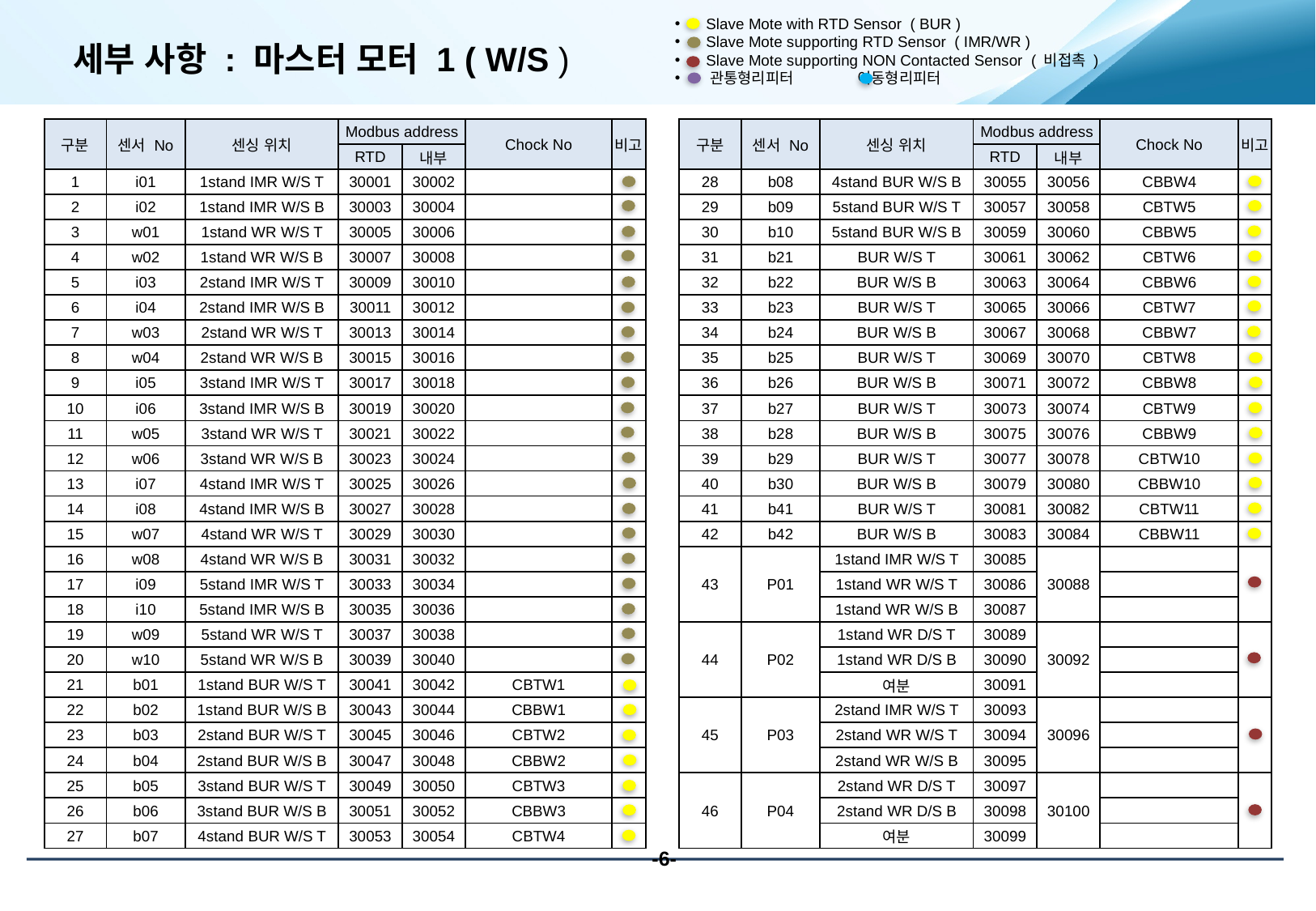

Slave Mote with RTD Sensor  ( BUR )
  Slave Mote supporting RTD Sensor  ( IMR/WR )
  Slave Mote supporting NON Contacted Sensor  ( 비접촉 )
  관통형리피터               이동형리피터

# 세부 사항 : 마스터 모터 1 ( W/S )

| 구분 | 센서 No | 센싱 위치 | Modbus address |  | Chock No | 비고 |
| --- | --- | --- | --- | --- | --- | --- |
|  |  |  | RTD | 내부 |  |  |
| 1 | i01 | 1stand IMR W/S T | 30001 | 30002 |  |  |
| 2 | i02 | 1stand IMR W/S B | 30003 | 30004 |  |  |
| 3 | w01 | 1stand WR W/S T | 30005 | 30006 |  |  |
| 4 | w02 | 1stand WR W/S B | 30007 | 30008 |  |  |
| 5 | i03 | 2stand IMR W/S T | 30009 | 30010 |  |  |
| 6 | i04 | 2stand IMR W/S B | 30011 | 30012 |  |  |
| 7 | w03 | 2stand WR W/S T | 30013 | 30014 |  |  |
| 8 | w04 | 2stand WR W/S B | 30015 | 30016 |  |  |
| 9 | i05 | 3stand IMR W/S T | 30017 | 30018 |  |  |
| 10 | i06 | 3stand IMR W/S B | 30019 | 30020 |  |  |
| 11 | w05 | 3stand WR W/S T | 30021 | 30022 |  |  |
| 12 | w06 | 3stand WR W/S B | 30023 | 30024 |  |  |
| 13 | i07 | 4stand IMR W/S T | 30025 | 30026 |  |  |
| 14 | i08 | 4stand IMR W/S B | 30027 | 30028 |  |  |
| 15 | w07 | 4stand WR W/S T | 30029 | 30030 |  |  |
| 16 | w08 | 4stand WR W/S B | 30031 | 30032 |  |  |
| 17 | i09 | 5stand IMR W/S T | 30033 | 30034 |  |  |
| 18 | i10 | 5stand IMR W/S B | 30035 | 30036 |  |  |
| 19 | w09 | 5stand WR W/S T | 30037 | 30038 |  |  |
| 20 | w10 | 5stand WR W/S B | 30039 | 30040 |  |  |
| 21 | b01 | 1stand BUR W/S T | 30041 | 30042 | CBTW1 |  |
| 22 | b02 | 1stand BUR W/S B | 30043 | 30044 | CBBW1 |  |
| 23 | b03 | 2stand BUR W/S T | 30045 | 30046 | CBTW2 |  |
| 24 | b04 | 2stand BUR W/S B | 30047 | 30048 | CBBW2 |  |
| 25 | b05 | 3stand BUR W/S T | 30049 | 30050 | CBTW3 |  |
| 26 | b06 | 3stand BUR W/S B | 30051 | 30052 | CBBW3 |  |
| 27 | b07 | 4stand BUR W/S T | 30053 | 30054 | CBTW4 |  |
| 구분 | 센서 No | 센싱 위치 | Modbus address |  | Chock No | 비고 |
| --- | --- | --- | --- | --- | --- | --- |
|  |  |  | RTD | 내부 |  |  |
| 28 | b08 | 4stand BUR W/S B | 30055 | 30056 | CBBW4 |  |
| 29 | b09 | 5stand BUR W/S T | 30057 | 30058 | CBTW5 |  |
| 30 | b10 | 5stand BUR W/S B | 30059 | 30060 | CBBW5 |  |
| 31 | b21 | BUR W/S T | 30061 | 30062 | CBTW6 |  |
| 32 | b22 | BUR W/S B | 30063 | 30064 | CBBW6 |  |
| 33 | b23 | BUR W/S T | 30065 | 30066 | CBTW7 |  |
| 34 | b24 | BUR W/S B | 30067 | 30068 | CBBW7 |  |
| 35 | b25 | BUR W/S T | 30069 | 30070 | CBTW8 |  |
| 36 | b26 | BUR W/S B | 30071 | 30072 | CBBW8 |  |
| 37 | b27 | BUR W/S T | 30073 | 30074 | CBTW9 |  |
| 38 | b28 | BUR W/S B | 30075 | 30076 | CBBW9 |  |
| 39 | b29 | BUR W/S T | 30077 | 30078 | CBTW10 |  |
| 40 | b30 | BUR W/S B | 30079 | 30080 | CBBW10 |  |
| 41 | b41 | BUR W/S T | 30081 | 30082 | CBTW11 |  |
| 42 | b42 | BUR W/S B | 30083 | 30084 | CBBW11 |  |
| 43 | P01 | 1stand IMR W/S T | 30085 | 30088 |  |  |
|  |  | 1stand WR W/S T | 30086 |  |  |  |
|  |  | 1stand WR W/S B | 30087 |  |  |  |
| 44 | P02 | 1stand WR D/S T | 30089 | 30092 |  |  |
|  |  | 1stand WR D/S B | 30090 |  |  |  |
|  |  | 여분 | 30091 |  |  |  |
| 45 | P03 | 2stand IMR W/S T | 30093 | 30096 |  |  |
|  |  | 2stand WR W/S T | 30094 |  |  |  |
|  |  | 2stand WR W/S B | 30095 |  |  |  |
| 46 | P04 | 2stand WR D/S T | 30097 | 30100 |  |  |
|  |  | 2stand WR D/S B | 30098 |  |  |  |
|  |  | 여분 | 30099 |  |  |  |

-6-